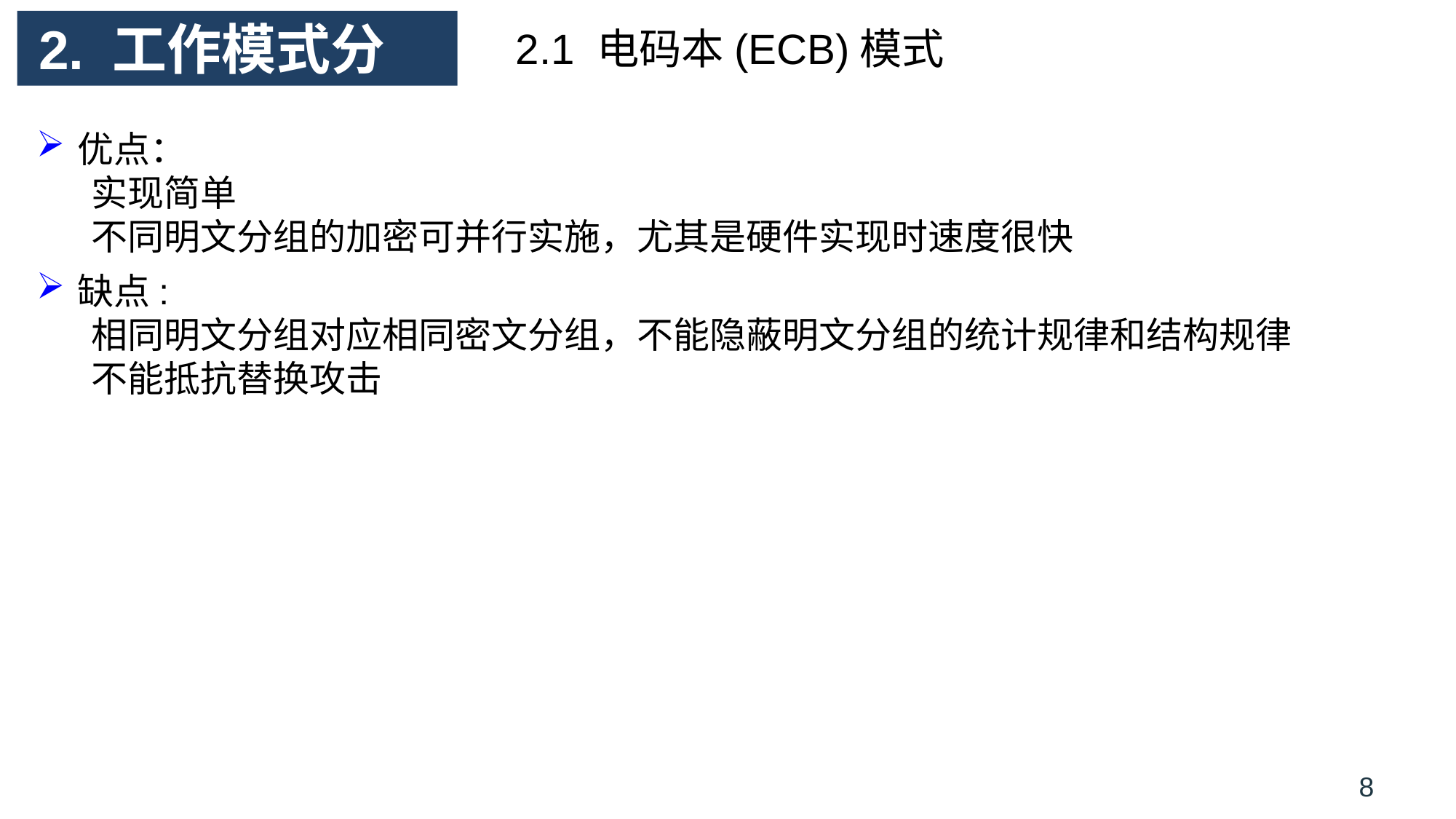

# 2. 工作模式分类
2.1 电码本(ECB)模式
优点：
实现简单
不同明文分组的加密可并行实施，尤其是硬件实现时速度很快
缺点:
相同明文分组对应相同密文分组，不能隐蔽明文分组的统计规律和结构规律
不能抵抗替换攻击